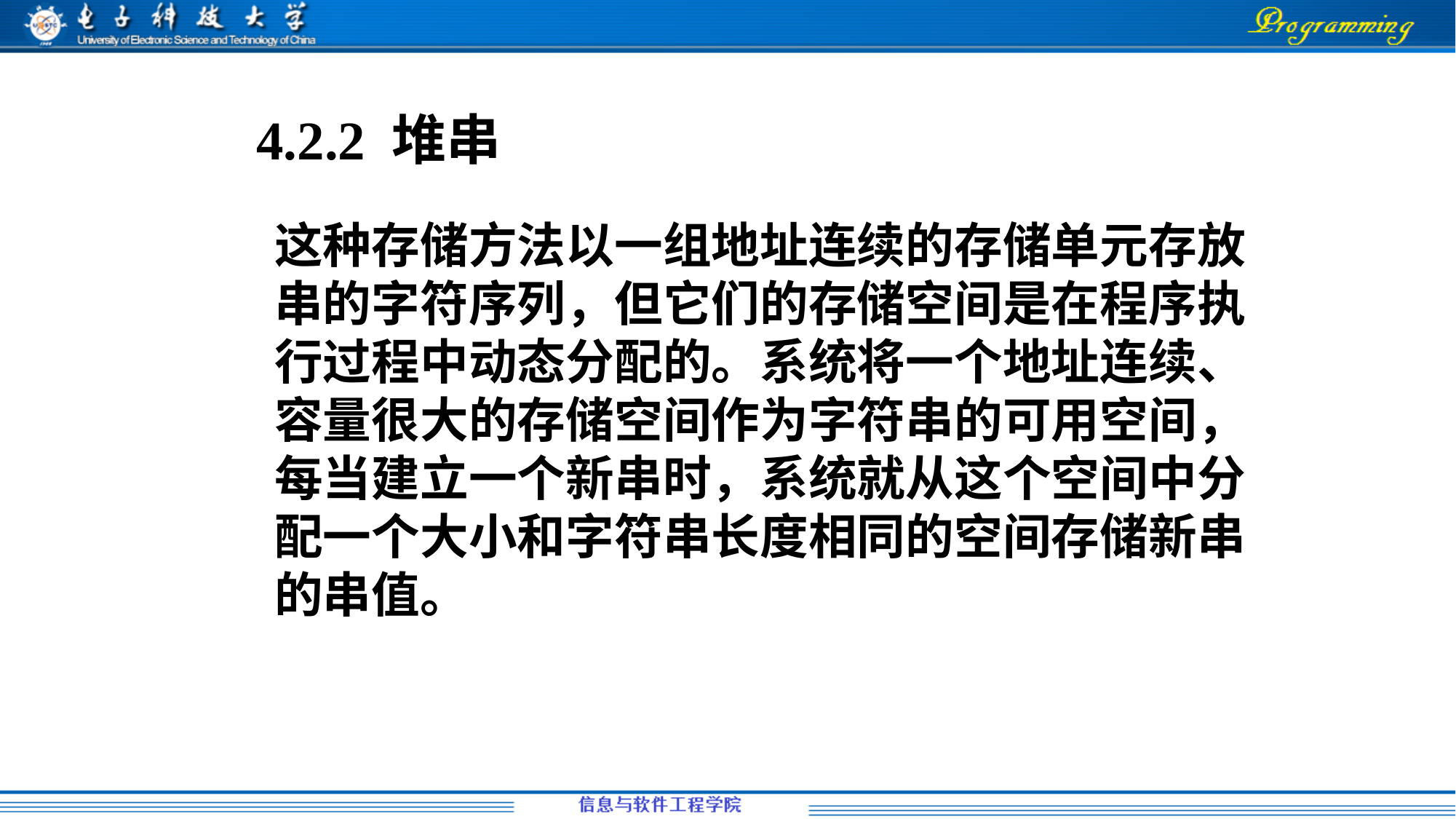

4.2.2 堆串
这种存储方法以一组地址连续的存储单元存放串的字符序列，但它们的存储空间是在程序执行过程中动态分配的。系统将一个地址连续、容量很大的存储空间作为字符串的可用空间，每当建立一个新串时，系统就从这个空间中分配一个大小和字符串长度相同的空间存储新串的串值。